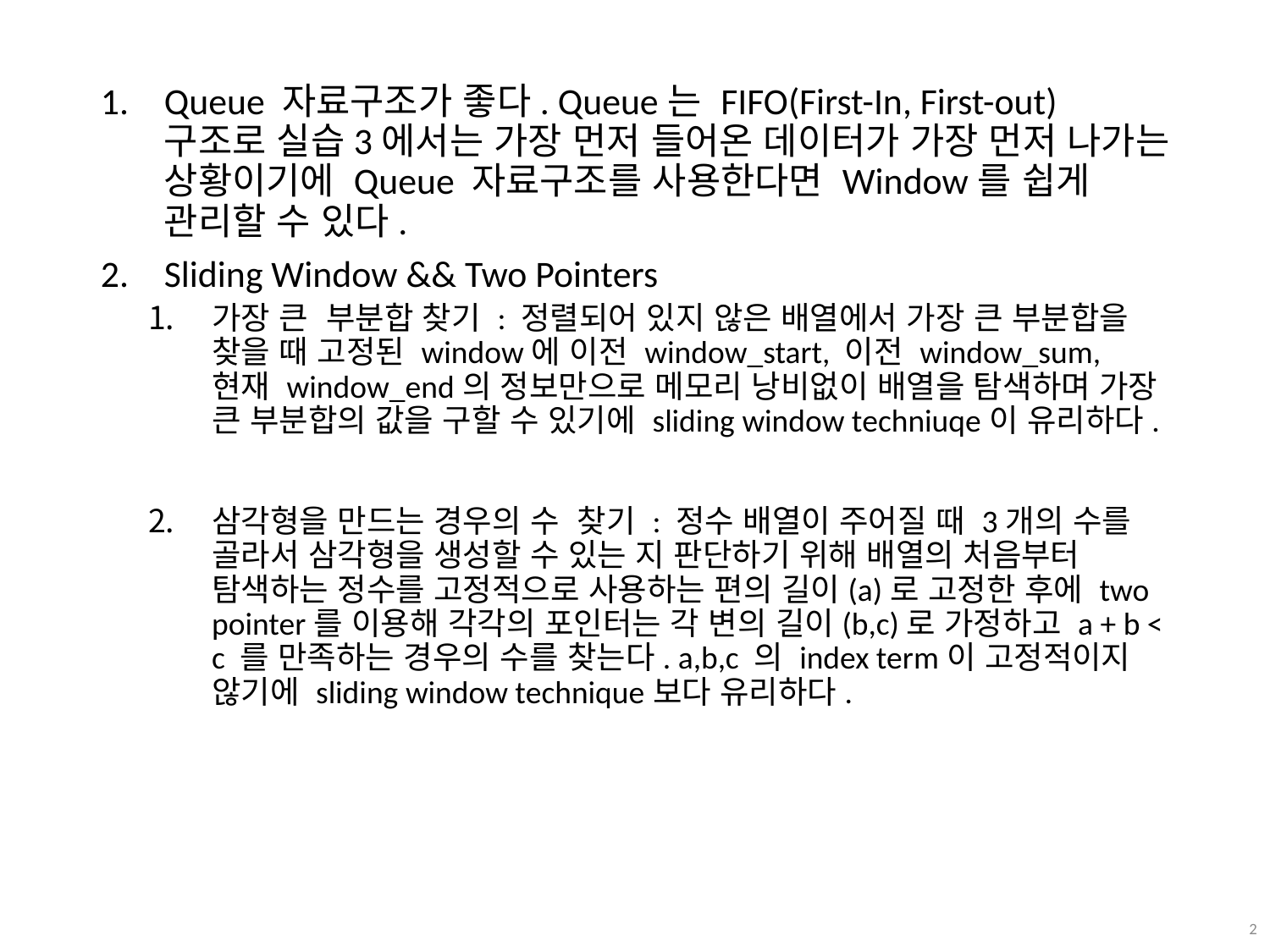

Queue 자료구조가 좋다. Queue는 FIFO(First-In, First-out) 구조로 실습3에서는 가장 먼저 들어온 데이터가 가장 먼저 나가는 상황이기에 Queue 자료구조를 사용한다면 Window를 쉽게 관리할 수 있다.
Sliding Window && Two Pointers
가장 큰  부분합 찾기 : 정렬되어 있지 않은 배열에서 가장 큰 부분합을 찾을 때 고정된 window에 이전 window_start, 이전 window_sum, 현재 window_end의 정보만으로 메모리 낭비없이 배열을 탐색하며 가장 큰 부분합의 값을 구할 수 있기에 sliding window techniuqe이 유리하다.

삼각형을 만드는 경우의 수  찾기 : 정수 배열이 주어질 때 3개의 수를 골라서 삼각형을 생성할 수 있는 지 판단하기 위해 배열의 처음부터 탐색하는 정수를 고정적으로 사용하는 편의 길이(a)로 고정한 후에 two pointer를 이용해 각각의 포인터는 각 변의 길이(b,c)로 가정하고 a + b < c 를 만족하는 경우의 수를 찾는다. a,b,c 의 index term이 고정적이지 않기에 sliding window technique보다 유리하다.

 2